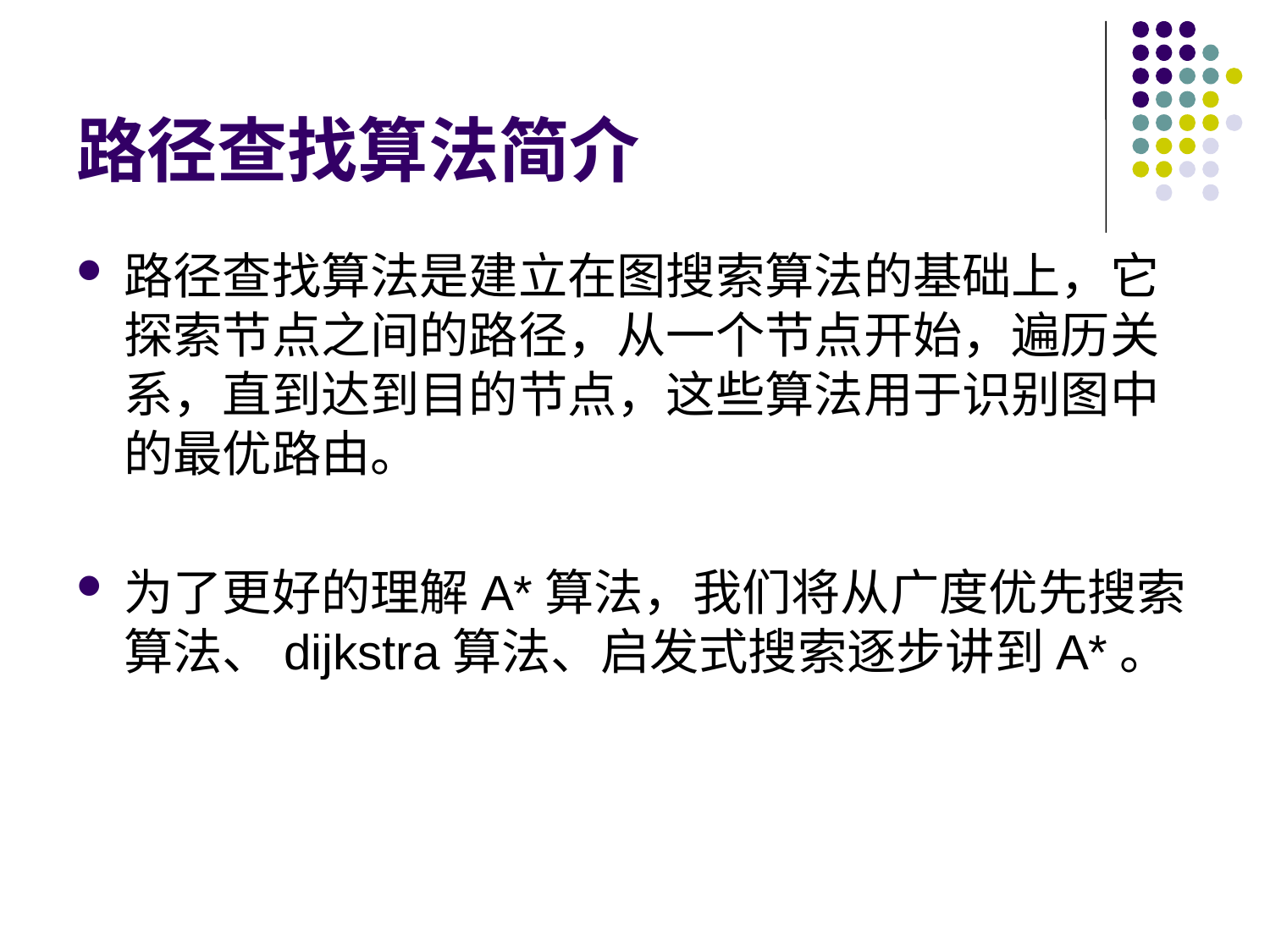

# 路径查找算法简介
路径查找算法是建立在图搜索算法的基础上，它探索节点之间的路径，从一个节点开始，遍历关系，直到达到目的节点，这些算法用于识别图中的最优路由。

为了更好的理解A*算法，我们将从广度优先搜索算法、dijkstra算法、启发式搜索逐步讲到A*。